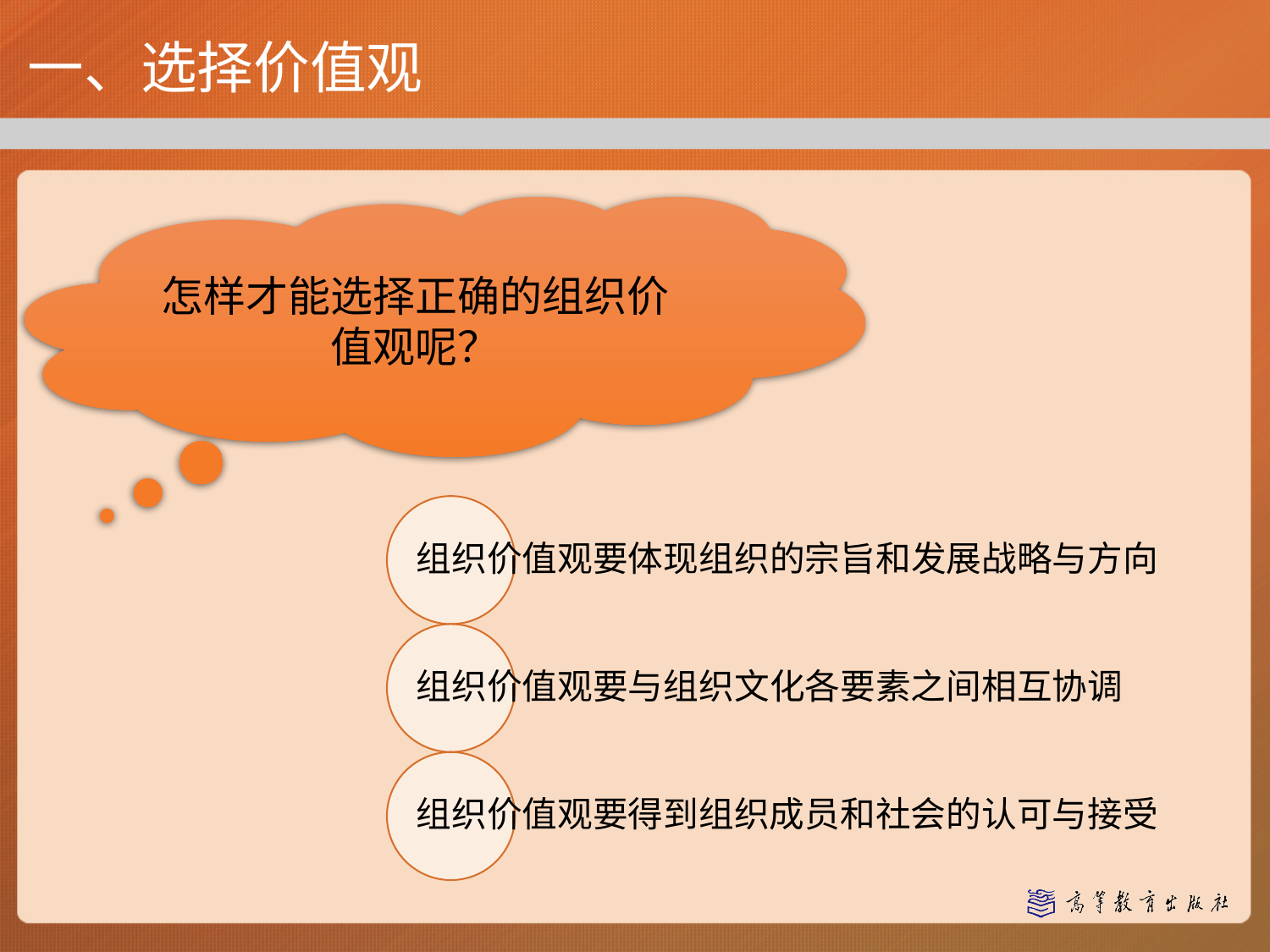

一、选择价值观
怎样才能选择正确的组织价值观呢？
组织价值观要体现组织的宗旨和发展战略与方向
组织价值观要与组织文化各要素之间相互协调
组织价值观要得到组织成员和社会的认可与接受